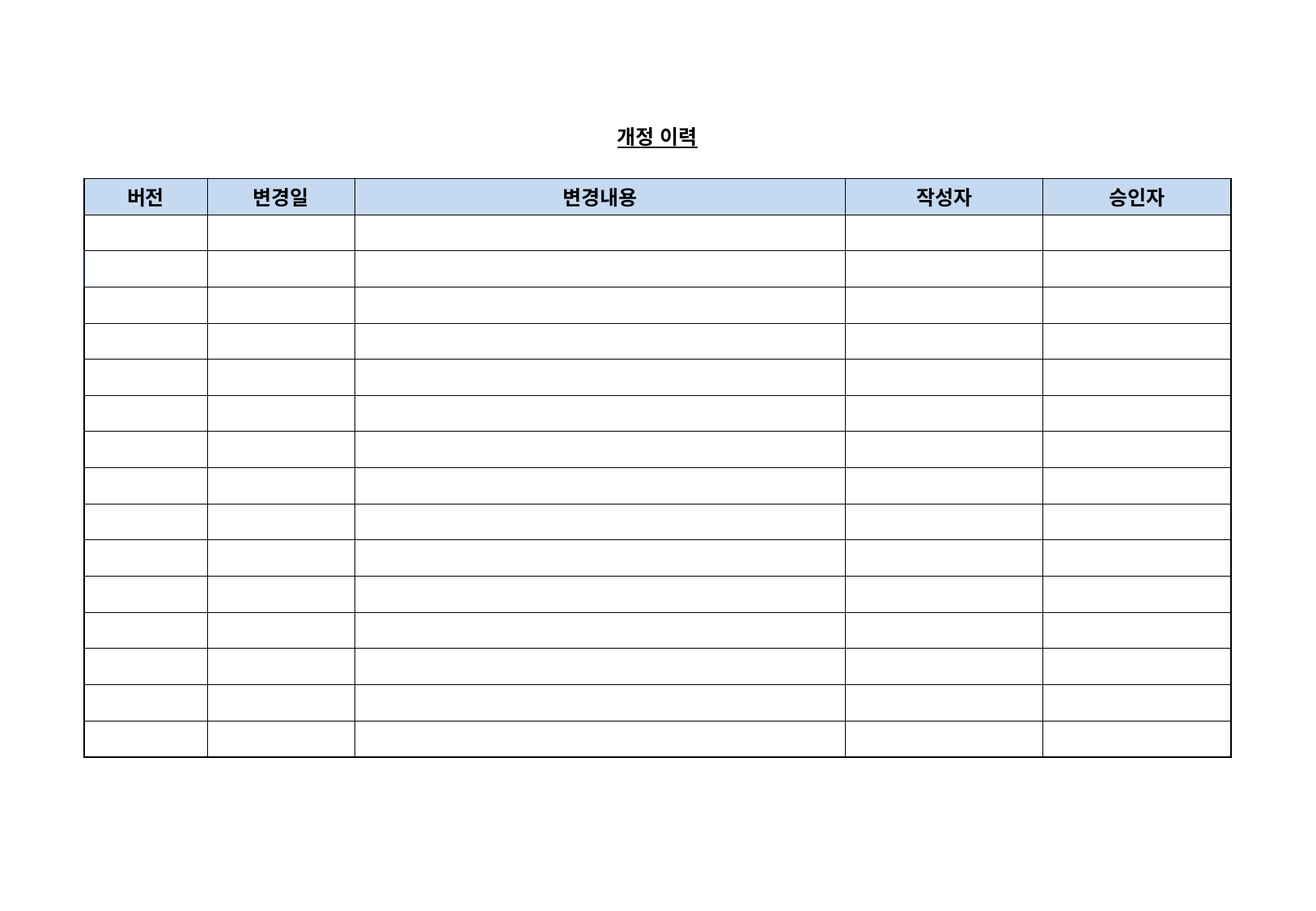

| 개정 이력 |  |  |  |  |
| --- | --- | --- | --- | --- |
|  |  |  |  |  |
| 버전 | 변경일 | 변경내용 | 작성자 | 승인자 |
|  |  |  |  |  |
|  |  |  |  |  |
|  |  |  |  |  |
|  |  |  |  |  |
|  |  |  |  |  |
|  |  |  |  |  |
|  |  |  |  |  |
|  |  |  |  |  |
|  |  |  |  |  |
|  |  |  |  |  |
|  |  |  |  |  |
|  |  |  |  |  |
|  |  |  |  |  |
|  |  |  |  |  |
|  |  |  |  |  |